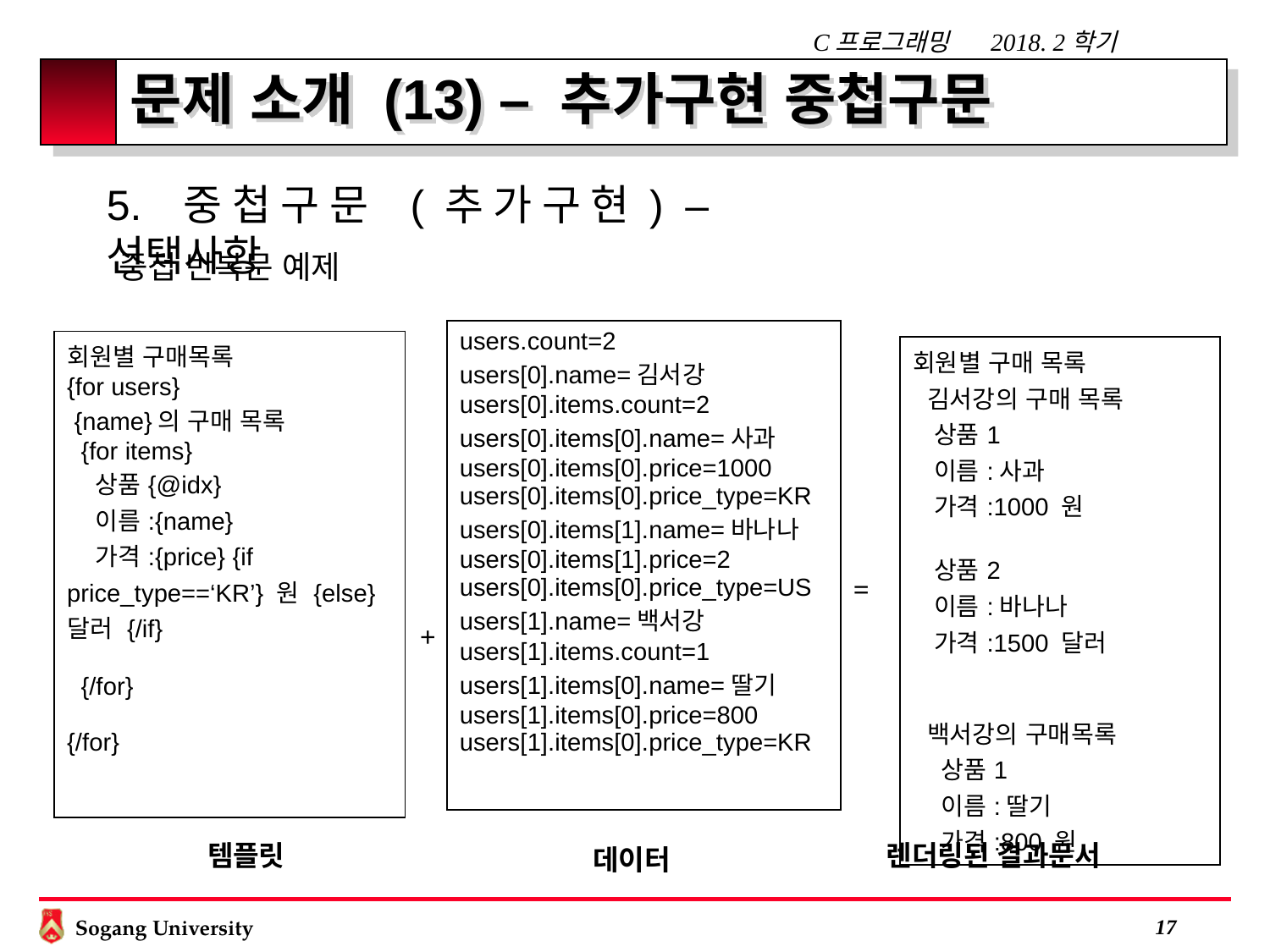

# 문제 소개 (13) – 추가구현 중첩구문
5. 중첩구문 (추가구현) – 선택사항
중첩 반복문 예제
| users.count=2 users[0].name=김서강 users[0].items.count=2 users[0].items[0].name=사과 users[0].items[0].price=1000 users[0].items[0].price\_type=KR users[0].items[1].name=바나나 users[0].items[1].price=2 users[0].items[0].price\_type=US users[1].name=백서강 users[1].items.count=1 users[1].items[0].name=딸기 users[1].items[0].price=800 users[1].items[0].price\_type=KR |
| --- |
| 회원별 구매목록 {for users} {name}의 구매 목록 {for items} 상품{@idx} 이름:{name} 가격:{price} {if price\_type==‘KR’} 원 {else} 달러 {/if} {/for} {/for} |
| --- |
| 회원별 구매 목록 김서강의 구매 목록 상품1 이름:사과 가격:1000 원 상품2 이름:바나나 가격:1500 달러 백서강의 구매목록 상품1 이름:딸기 가격:800 원 |
| --- |
=
+
템플릿
렌더링된 결과문서
데이터
 17